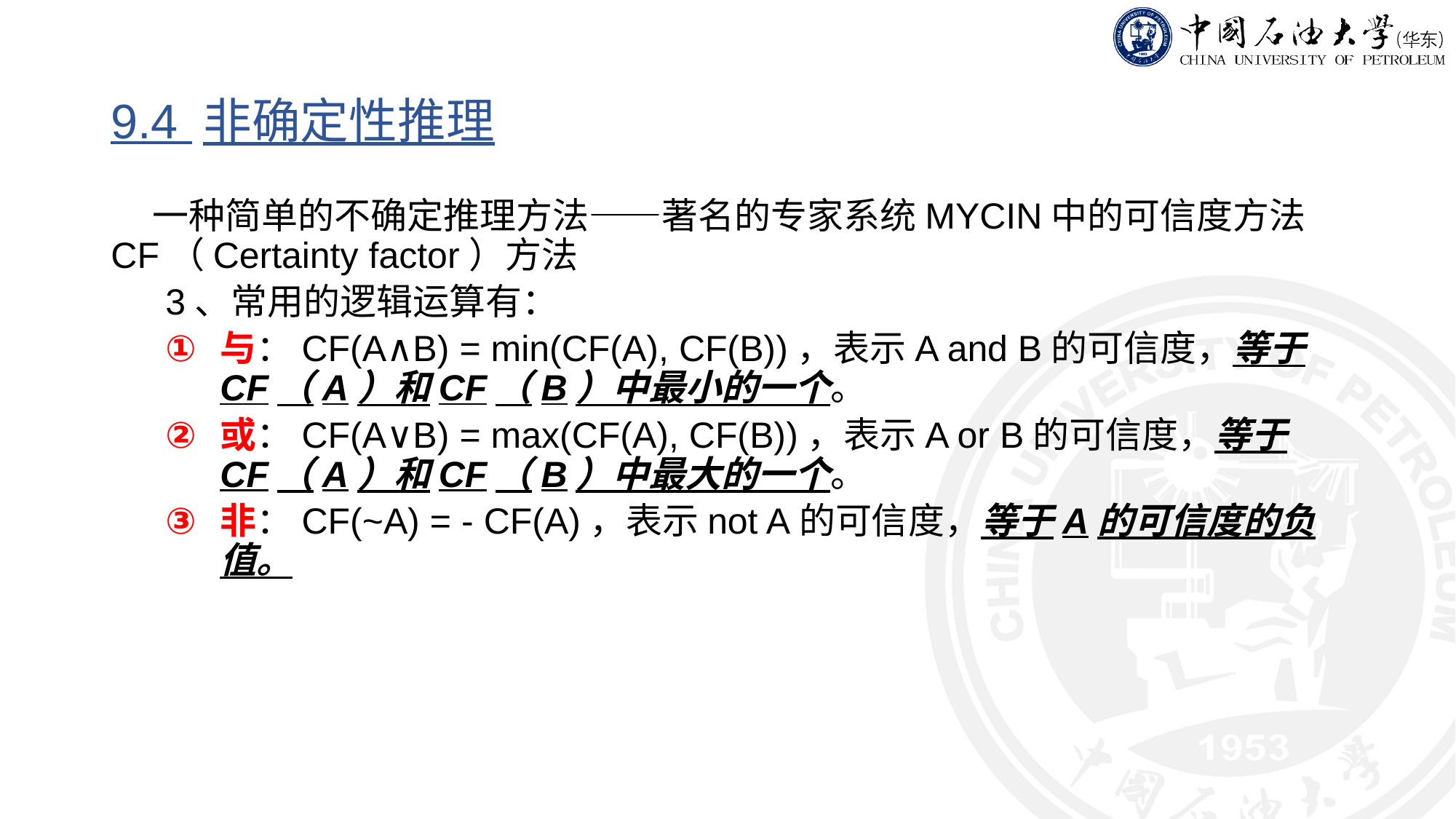

# 9.4 非确定性推理
    一种简单的不确定推理方法——著名的专家系统MYCIN中的可信度方法CF（Certainty factor）方法
3、常用的逻辑运算有：
与：CF(A∧B) = min(CF(A), CF(B))，表示A and B的可信度，等于CF（A）和CF（B）中最小的一个。
或：CF(A∨B) = max(CF(A), CF(B))，表示A or B的可信度，等于CF（A）和CF（B）中最大的一个。
非：CF(~A) = - CF(A)，表示not A的可信度，等于A的可信度的负值。